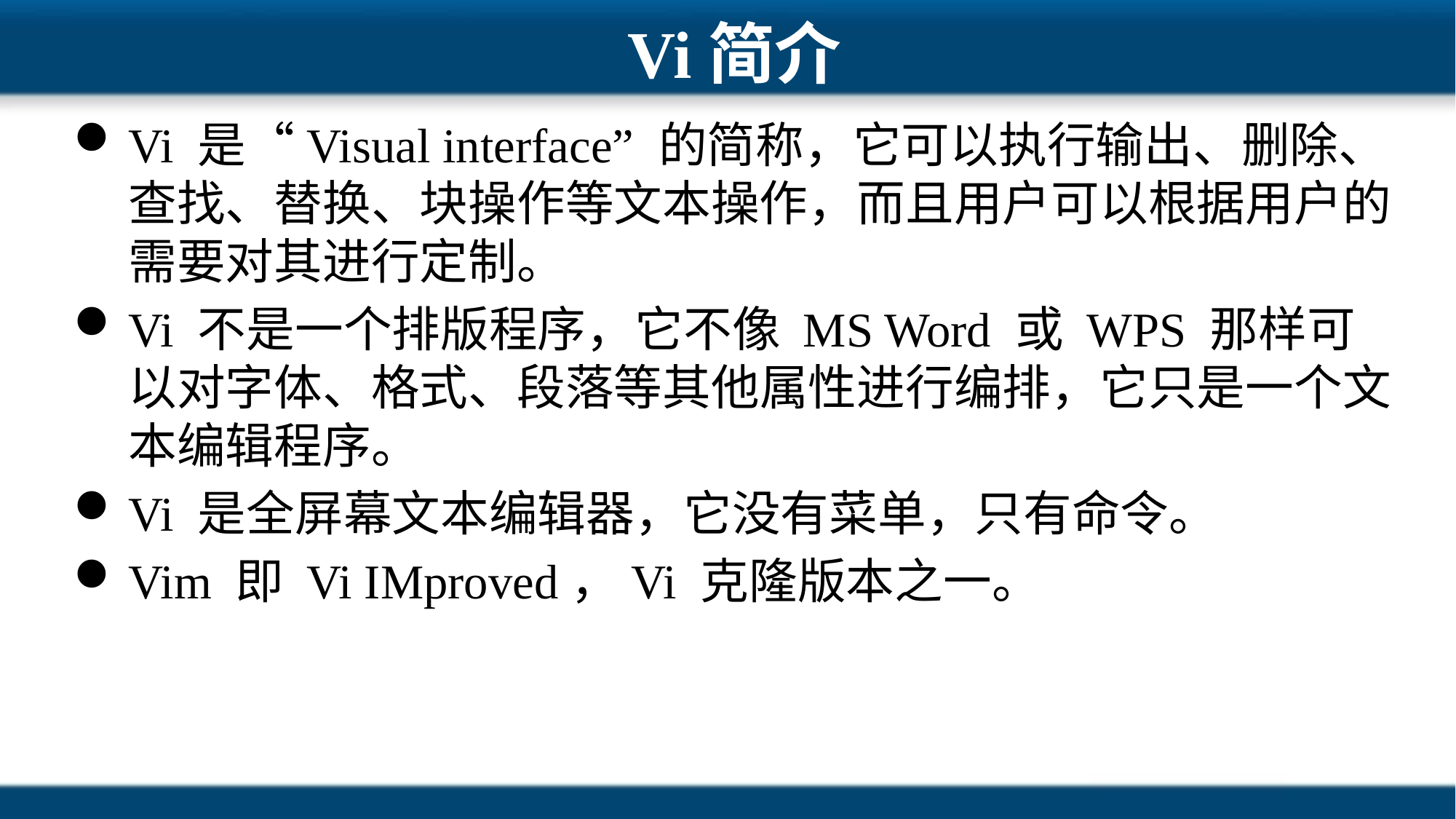

# Vi简介
Vi 是“Visual interface” 的简称，它可以执行输出、删除、查找、替换、块操作等文本操作，而且用户可以根据用户的需要对其进行定制。
Vi 不是一个排版程序，它不像 MS Word 或 WPS 那样可以对字体、格式、段落等其他属性进行编排，它只是一个文本编辑程序。
Vi 是全屏幕文本编辑器，它没有菜单，只有命令。
Vim 即 Vi IMproved，Vi 克隆版本之一。